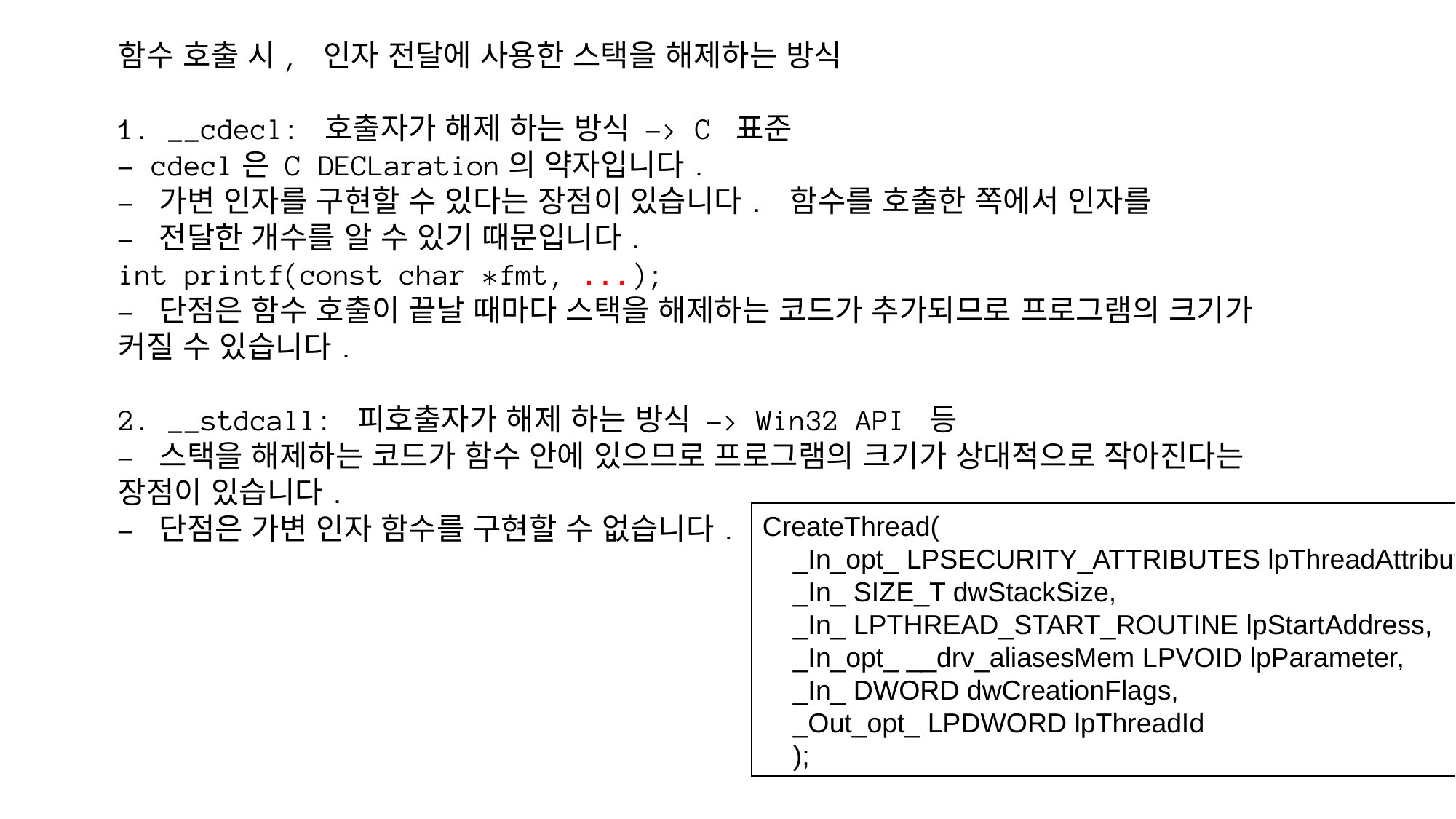

함수 호출 시, 인자 전달에 사용한 스택을 해제하는 방식

1. __cdecl: 호출자가 해제 하는 방식 -> C 표준
- cdecl은 C DECLaration의 약자입니다.
- 가변 인자를 구현할 수 있다는 장점이 있습니다. 함수를 호출한 쪽에서 인자를
- 전달한 개수를 알 수 있기 때문입니다.
int printf(const char *fmt, ...);
- 단점은 함수 호출이 끝날 때마다 스택을 해제하는 코드가 추가되므로 프로그램의 크기가
커질 수 있습니다.

2. __stdcall: 피호출자가 해제 하는 방식 -> Win32 API 등
- 스택을 해제하는 코드가 함수 안에 있으므로 프로그램의 크기가 상대적으로 작아진다는
장점이 있습니다.
- 단점은 가변 인자 함수를 구현할 수 없습니다.
CreateThread(
    _In_opt_ LPSECURITY_ATTRIBUTES lpThreadAttributes,
    _In_ SIZE_T dwStackSize,
    _In_ LPTHREAD_START_ROUTINE lpStartAddress,
    _In_opt_ __drv_aliasesMem LPVOID lpParameter,
    _In_ DWORD dwCreationFlags,
    _Out_opt_ LPDWORD lpThreadId
    );